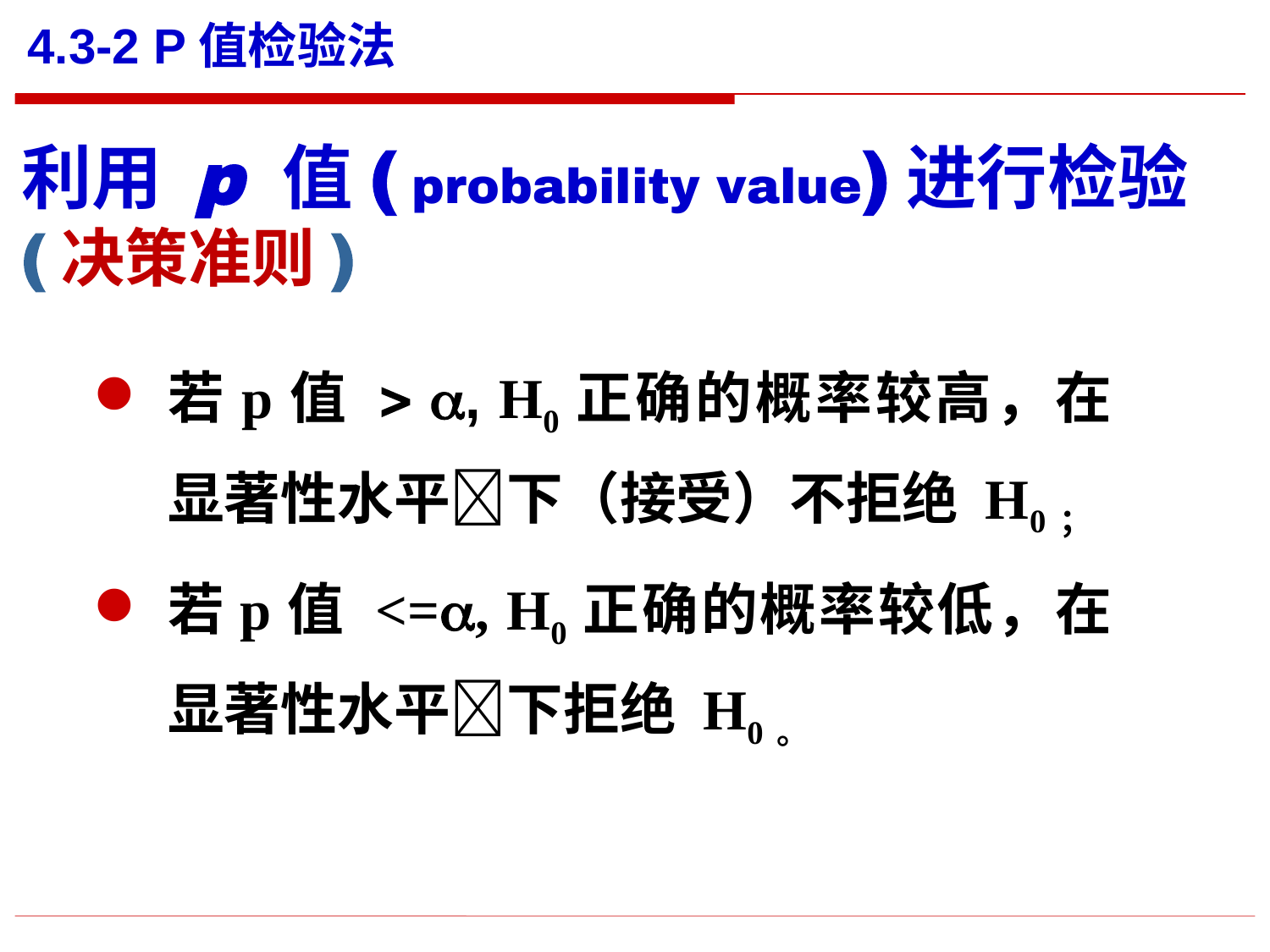

4.3-2 P值检验法
# 利用 p 值( probability value)进行检验 (决策准则)
若p值 > α, H0正确的概率较高，在显著性水平α下（接受）不拒绝 H0；
若p值 <=α, H0正确的概率较低，在显著性水平α下拒绝 H0。